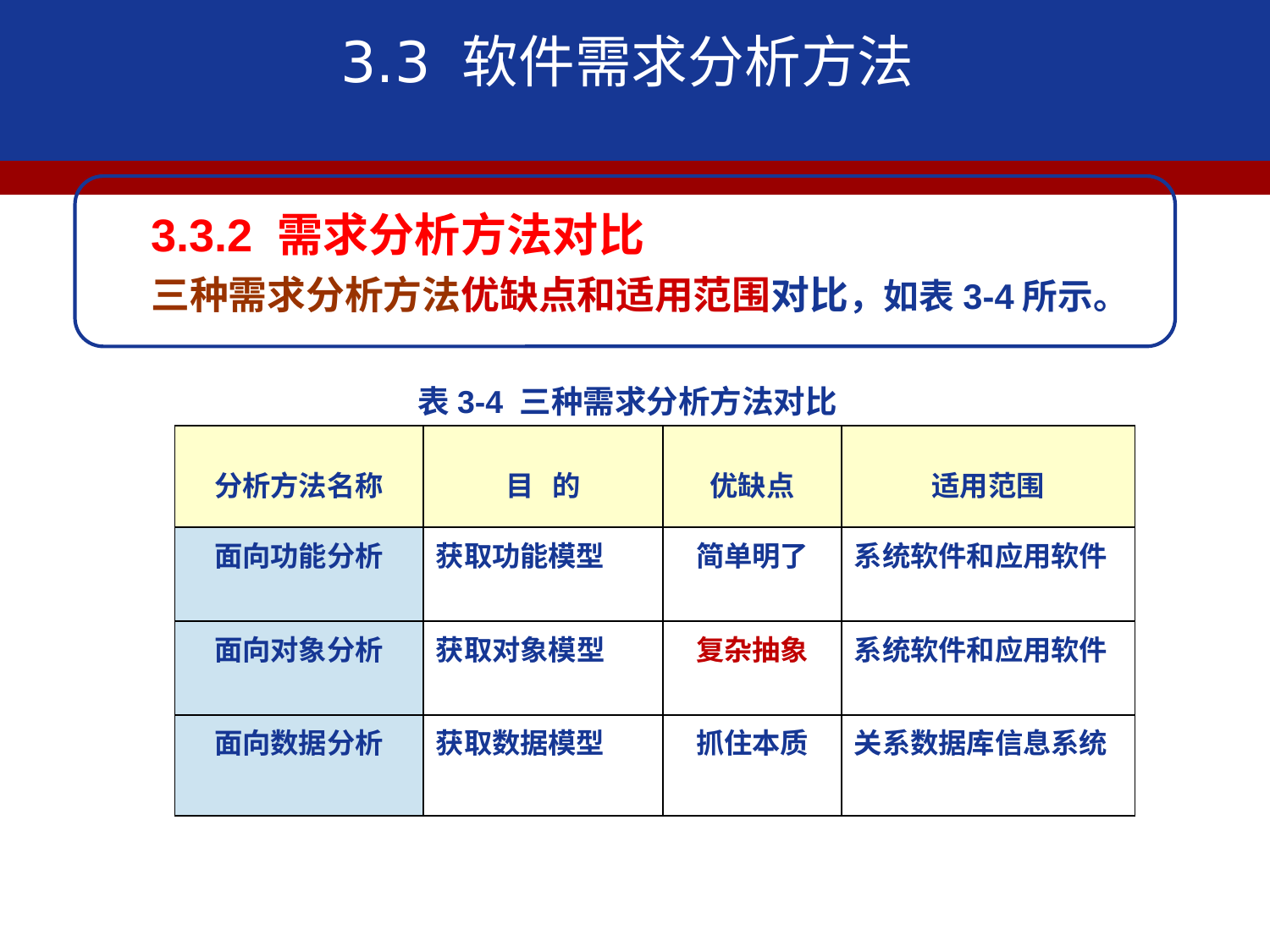

3.3 软件需求分析方法

3.3.2 需求分析方法对比
三种需求分析方法优缺点和适用范围对比，如表3-4所示。

表3-4 三种需求分析方法对比
| 分析方法名称 | 目 的 | 优缺点 | 适用范围 |
| --- | --- | --- | --- |
| 面向功能分析 | 获取功能模型 | 简单明了 | 系统软件和应用软件 |
| 面向对象分析 | 获取对象模型 | 复杂抽象 | 系统软件和应用软件 |
| 面向数据分析 | 获取数据模型 | 抓住本质 | 关系数据库信息系统 |